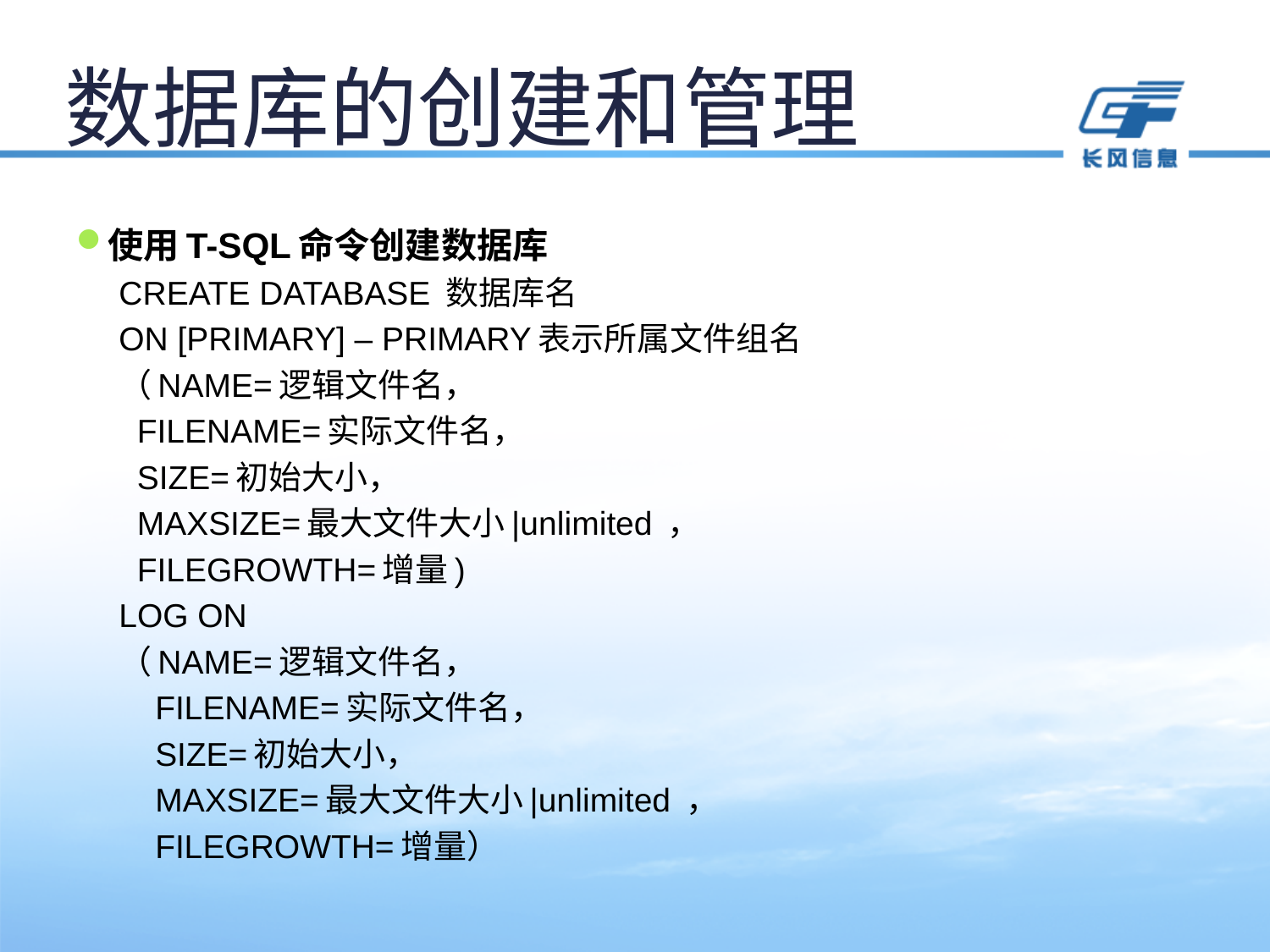

# 数据库的创建和管理
使用T-SQL命令创建数据库
CREATE DATABASE 数据库名
ON [PRIMARY] – PRIMARY表示所属文件组名
（NAME=逻辑文件名，
  FILENAME=实际文件名，
  SIZE=初始大小，
  MAXSIZE=最大文件大小|unlimited ，
  FILEGROWTH=增量)
LOG ON
（NAME=逻辑文件名，
    FILENAME=实际文件名，
    SIZE=初始大小，
    MAXSIZE=最大文件大小|unlimited ，
    FILEGROWTH=增量）